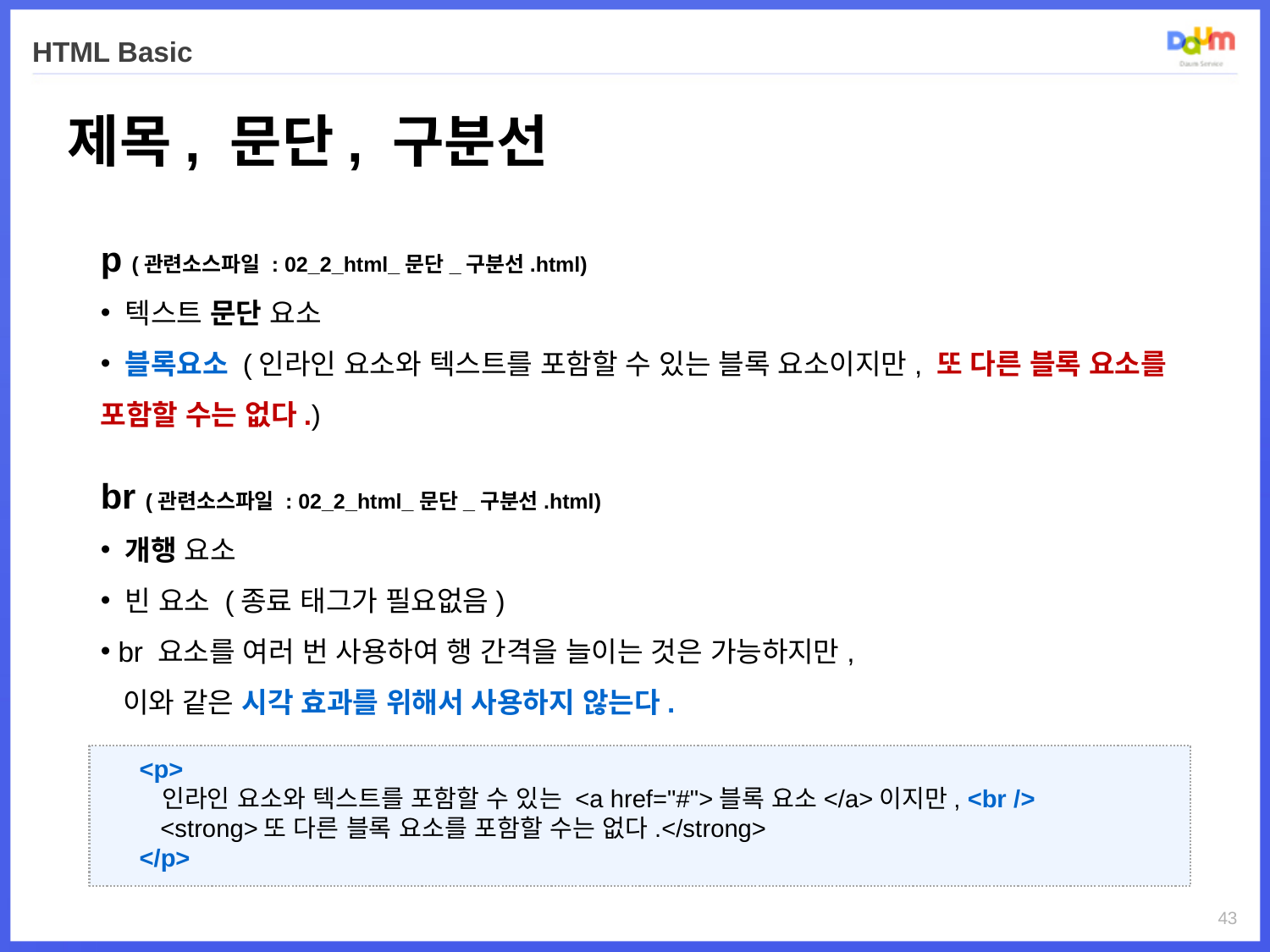

# HTML Basic
제목, 문단, 구분선
p (관련소스파일 : 02_2_html_문단_구분선.html)
 텍스트 문단 요소
 블록요소 (인라인 요소와 텍스트를 포함할 수 있는 블록 요소이지만, 또 다른 블록 요소를 포함할 수는 없다.)
br (관련소스파일 : 02_2_html_문단_구분선.html)
 개행 요소
 빈 요소 (종료 태그가 필요없음)
 br 요소를 여러 번 사용하여 행 간격을 늘이는 것은 가능하지만,
  이와 같은 시각 효과를 위해서 사용하지 않는다.
<p>
   인라인 요소와 텍스트를 포함할 수 있는 <a href="#">블록 요소</a>이지만, <br />
   <strong>또 다른 블록 요소를 포함할 수는 없다.</strong>
</p>
43